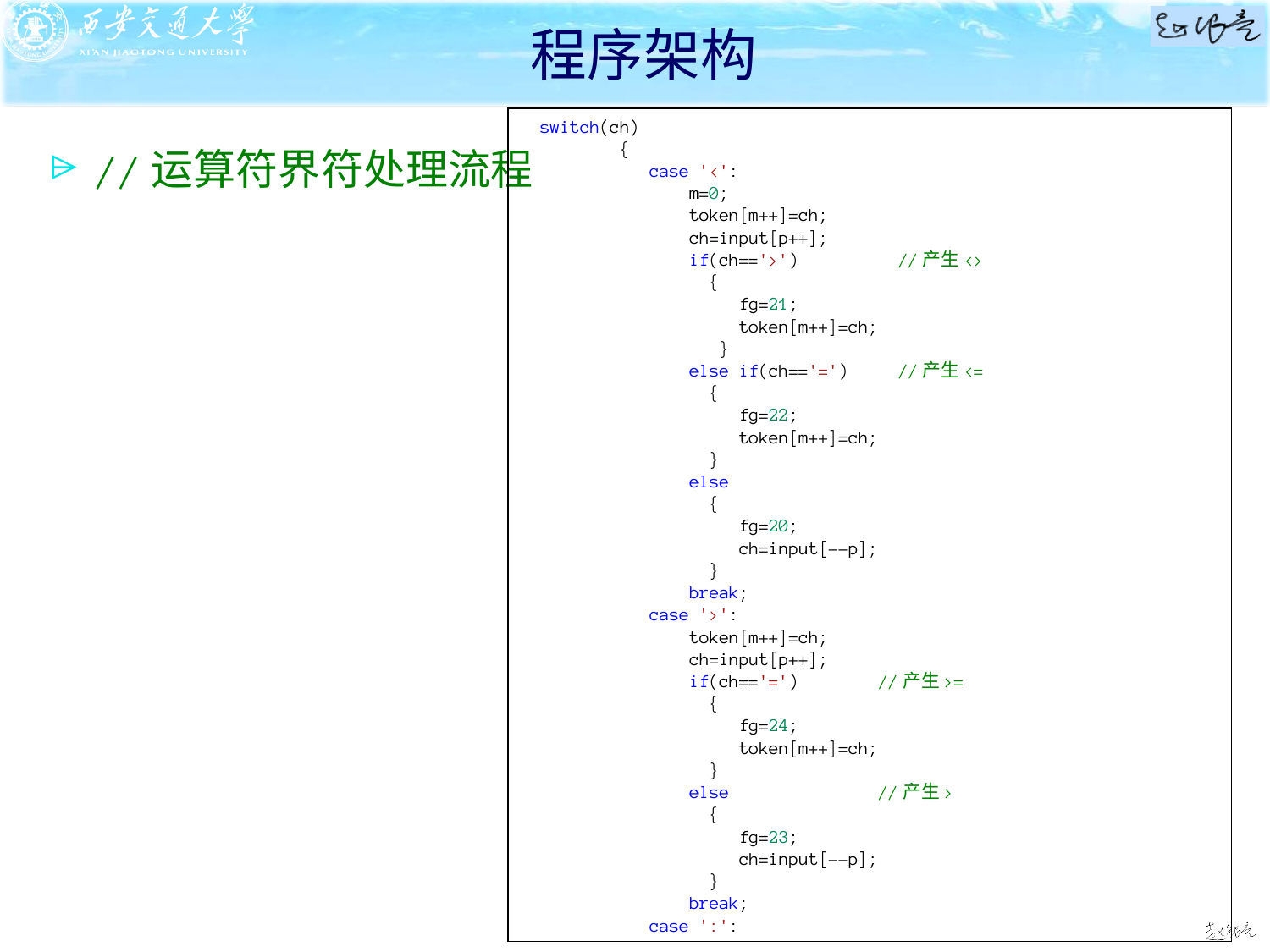

程序架构
  switch(ch)
          {
             case '<':
                 m=0;
                 token[m++]=ch;
                 ch=input[p++];
                 if(ch=='>')          //产生<>
                   {
                      fg=21;
                      token[m++]=ch;
                    }
                 else if(ch=='=')     //产生<=
                   {
                      fg=22;
                      token[m++]=ch;
                   }
                 else
                   {
                      fg=20;
                      ch=input[--p];
                   }
                 break;
             case '>':
                 token[m++]=ch;
                 ch=input[p++];
                 if(ch=='=')        //产生>=
                   {
                      fg=24;
                      token[m++]=ch;
                   }
                 else               //产生>
                   {
                      fg=23;
                      ch=input[--p];
                   }
                 break;
             case ':':
//运算符界符处理流程